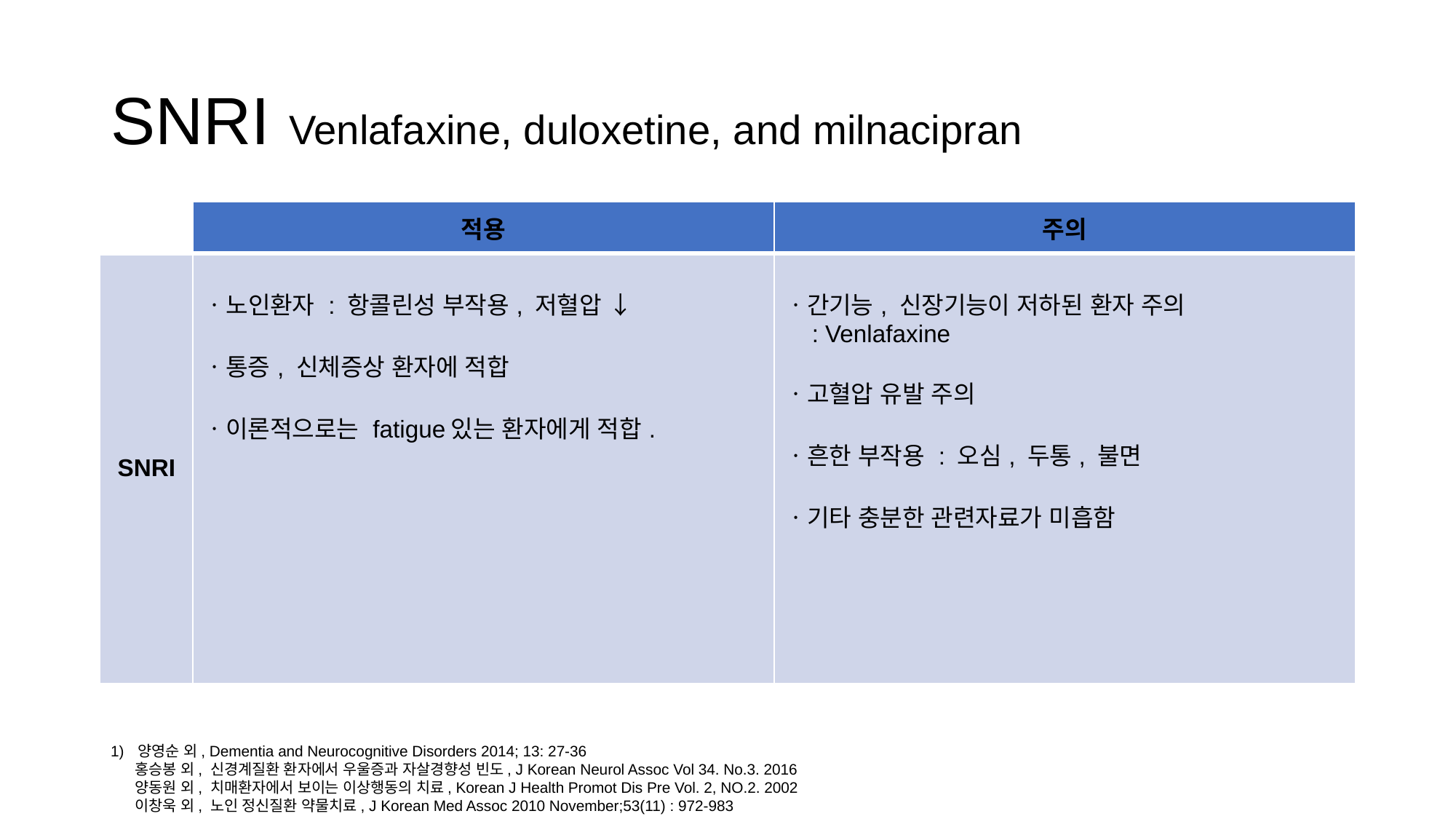

# SNRI Venlafaxine, duloxetine, and milnacipran
|  | 적용 | 주의 |
| --- | --- | --- |
| SNRI | ㆍ노인환자 : 항콜린성 부작용, 저혈압 ↓ ㆍ통증, 신체증상 환자에 적합 ㆍ이론적으로는 fatigue있는 환자에게 적합. | ㆍ간기능, 신장기능이 저하된 환자 주의 : Venlafaxine ㆍ고혈압 유발 주의 ㆍ흔한 부작용 : 오심, 두통, 불면 ㆍ기타 충분한 관련자료가 미흡함 |
양영순 외, Dementia and Neurocognitive Disorders 2014; 13: 27-36
     홍승봉 외, 신경계질환 환자에서 우울증과 자살경향성 빈도, J Korean Neurol Assoc Vol 34. No.3. 2016
     양동원 외, 치매환자에서 보이는 이상행동의 치료, Korean J Health Promot Dis Pre Vol. 2, NO.2. 2002
     이창욱 외, 노인 정신질환 약물치료, J Korean Med Assoc 2010 November;53(11) : 972-983